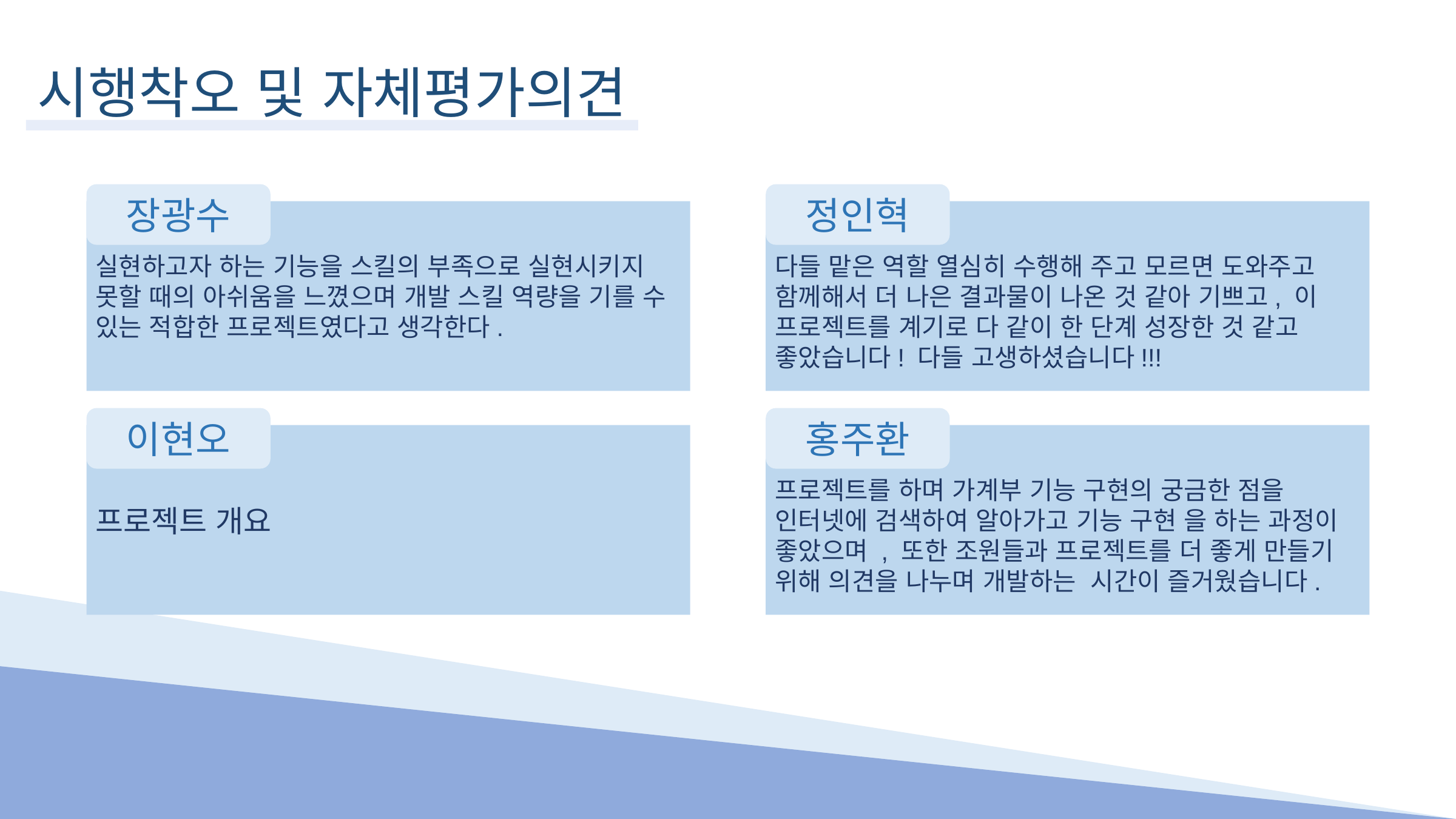

시행착오 및 자체평가의견
장광수
정인혁
실현하고자 하는 기능을 스킬의 부족으로 실현시키지 못할 때의 아쉬움을 느꼈으며 개발 스킬 역량을 기를 수 있는 적합한 프로젝트였다고 생각한다.

다들 맡은 역할 열심히 수행해 주고 모르면 도와주고 함께해서 더 나은 결과물이 나온 것 같아 기쁘고, 이 프로젝트를 계기로 다 같이 한 단계 성장한 것 같고 좋았습니다! 다들 고생하셨습니다!!!
이현오
홍주환
프로젝트 개요

프로젝트를 하며 가계부 기능 구현의 궁금한 점을 인터넷에 검색하여 알아가고 기능 구현 을 하는 과정이 좋았으며 , 또한 조원들과 프로젝트를 더 좋게 만들기 위해 의견을 나누며 개발하는  시간이 즐거웠습니다.